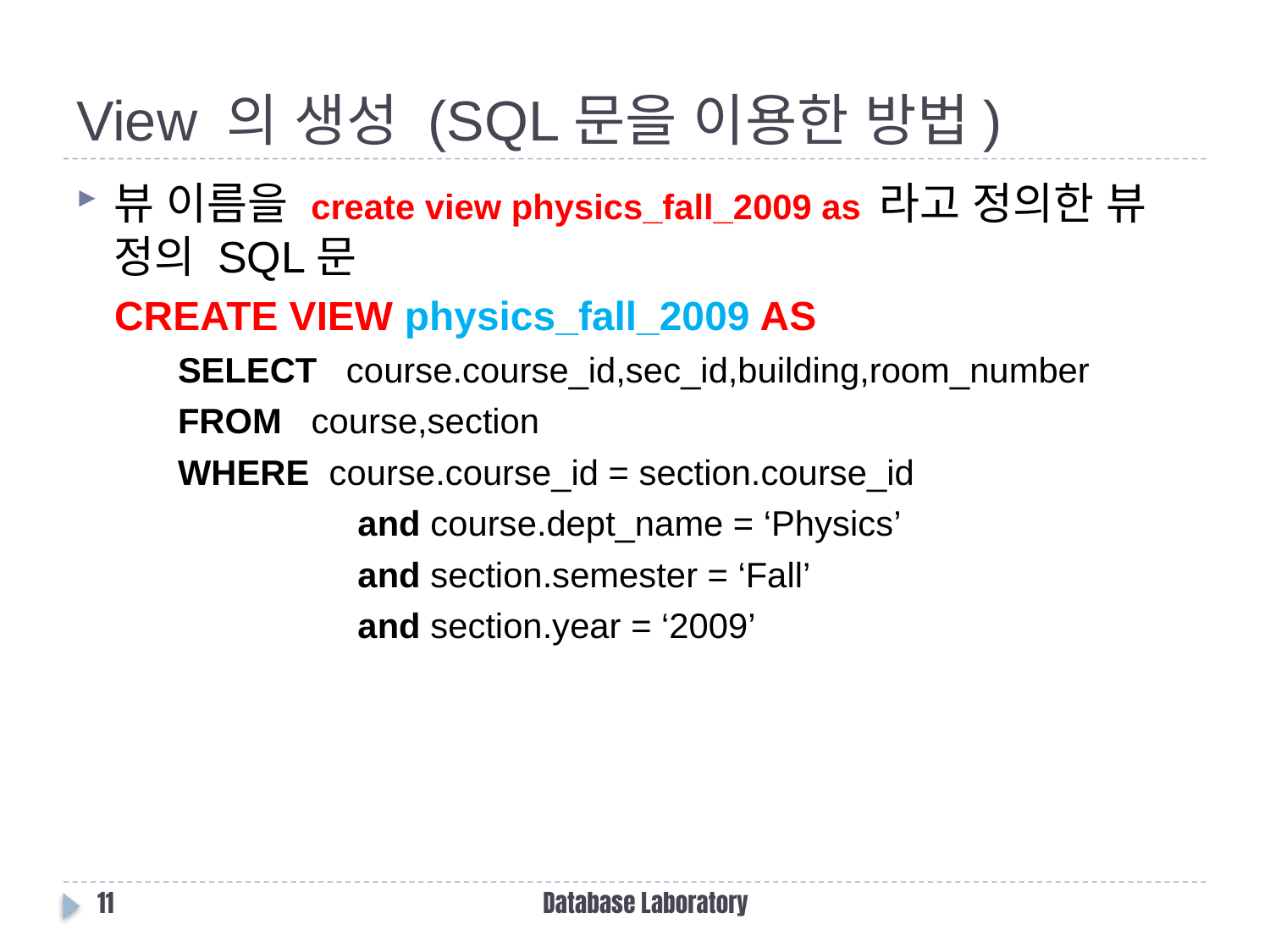

# View 의 생성 (SQL문을 이용한 방법)
뷰 이름을 create view physics_fall_2009 as 라고 정의한 뷰 정의 SQL문
CREATE VIEW physics_fall_2009 AS
SELECT   course.course_id,sec_id,building,room_number
FROM   course,section
WHERE  course.course_id = section.course_id
		and course.dept_name = ‘Physics’
		and section.semester = ‘Fall’
		and section.year = ‘2009’
11
Database Laboratory